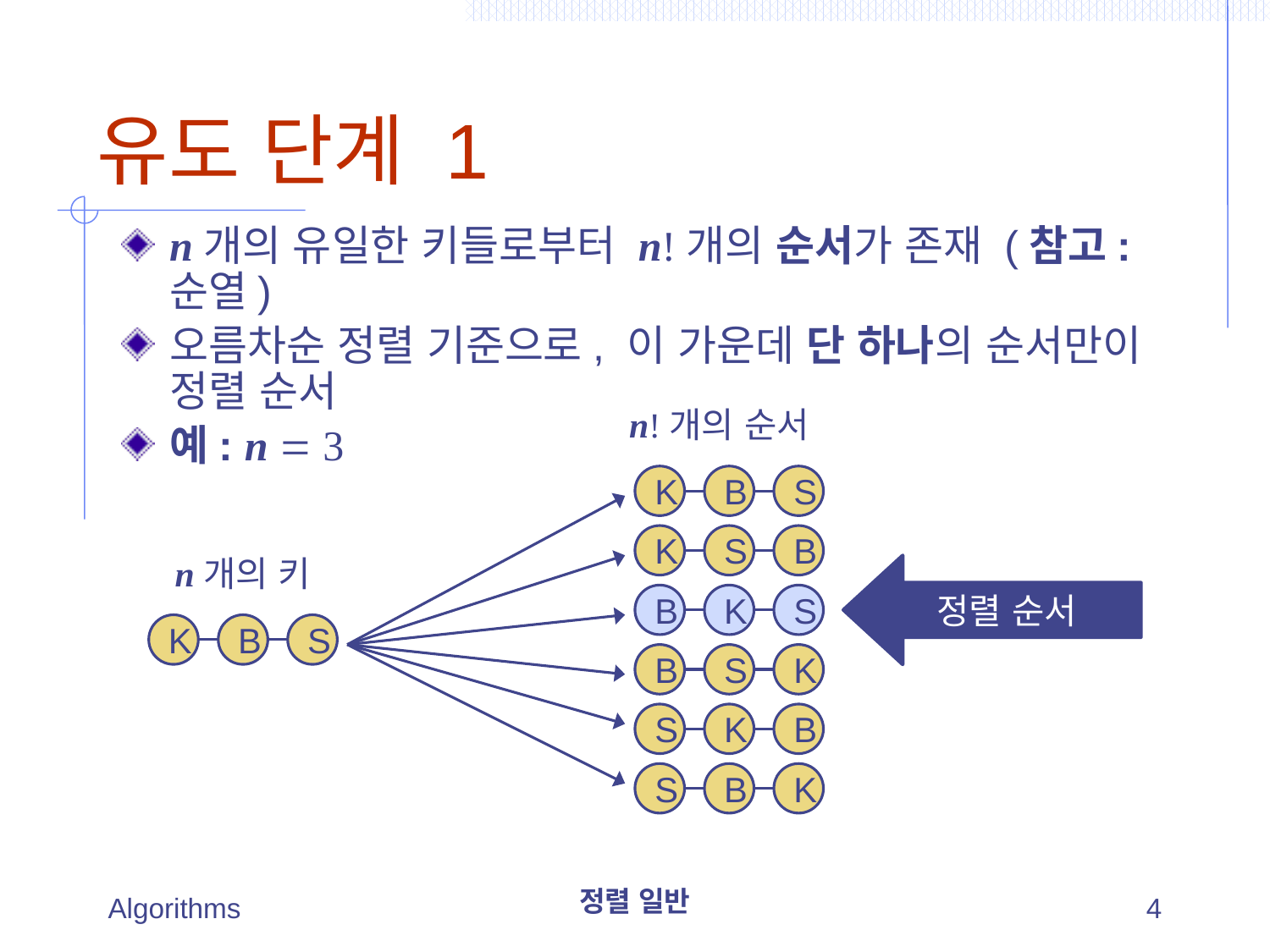

# 유도 단계 1
n개의 유일한 키들로부터 n!개의 순서가 존재 (참고: 순열)
오름차순 정렬 기준으로, 이 가운데 단 하나의 순서만이 정렬 순서
예: n = 3
n!개의 순서
K
B
S
K
S
B
n개의 키
정렬 순서
B
K
S
K
B
S
B
S
K
S
K
B
S
B
K
Algorithms
정렬 일반
4